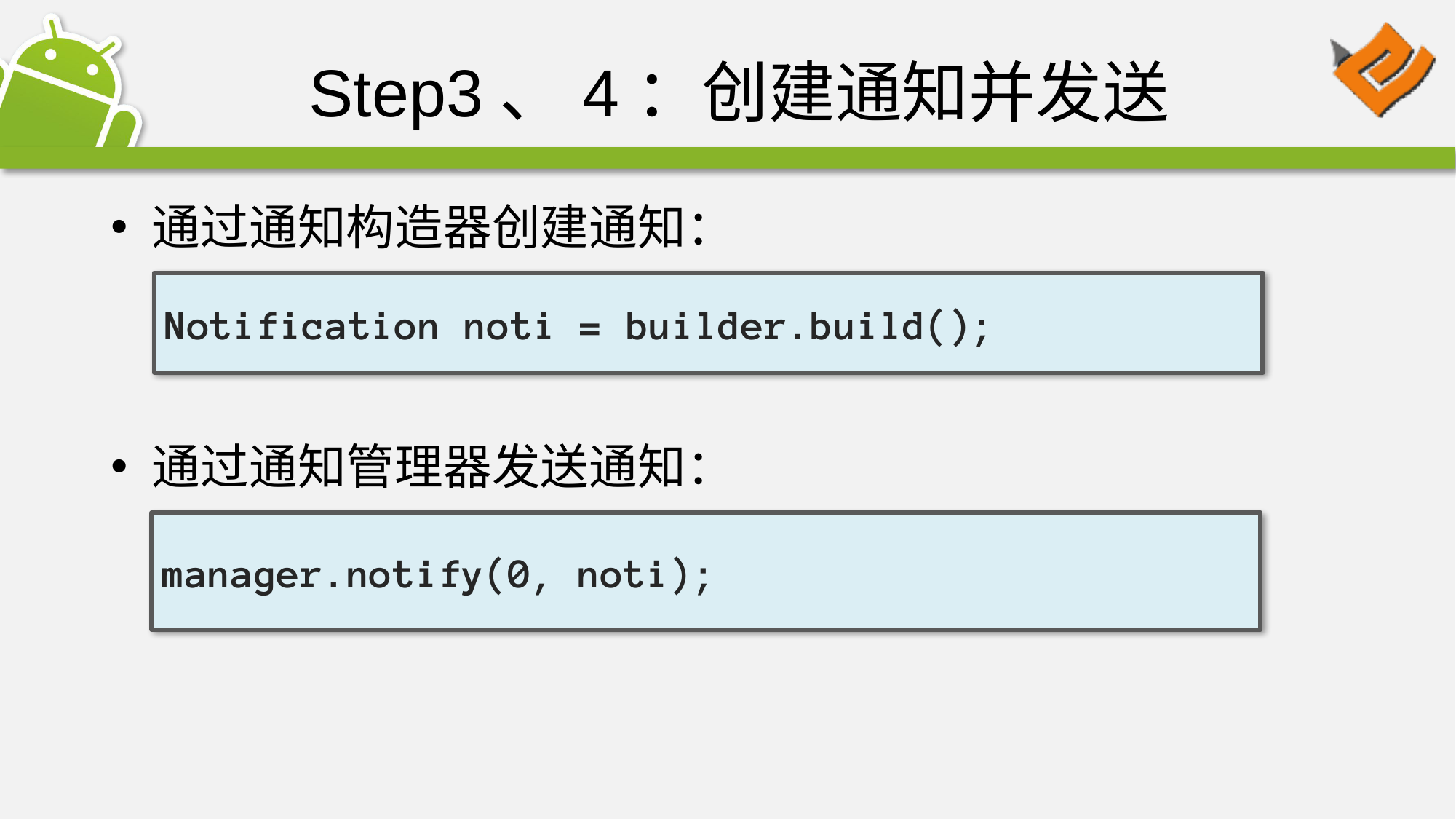

# Step3、4：创建通知并发送
通过通知构造器创建通知：
Notification noti = builder.build();
通过通知管理器发送通知：
manager.notify(0, noti);